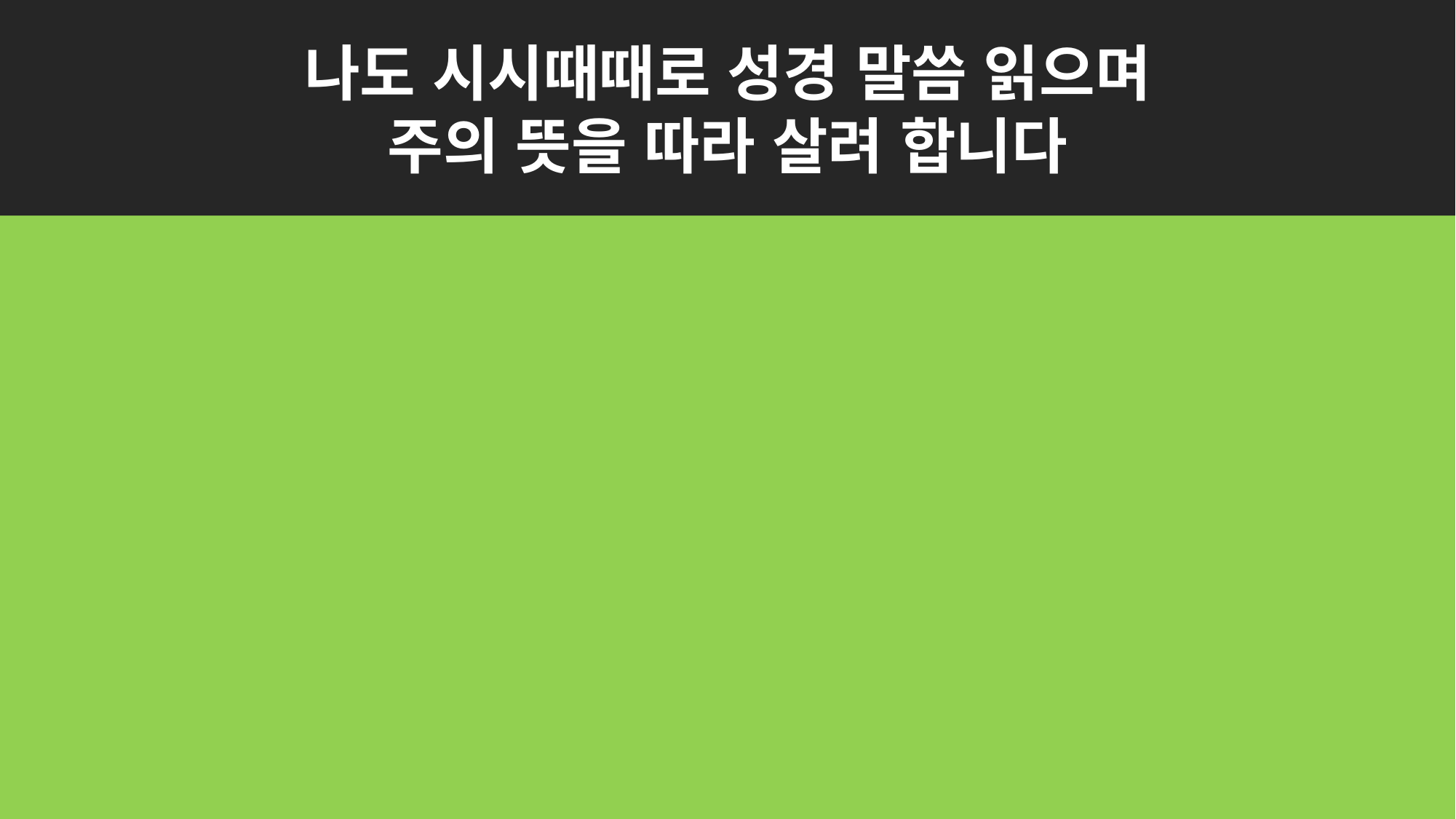

나도 시시때때로 성경 말씀 읽으며
주의 뜻을 따라 살려 합니다